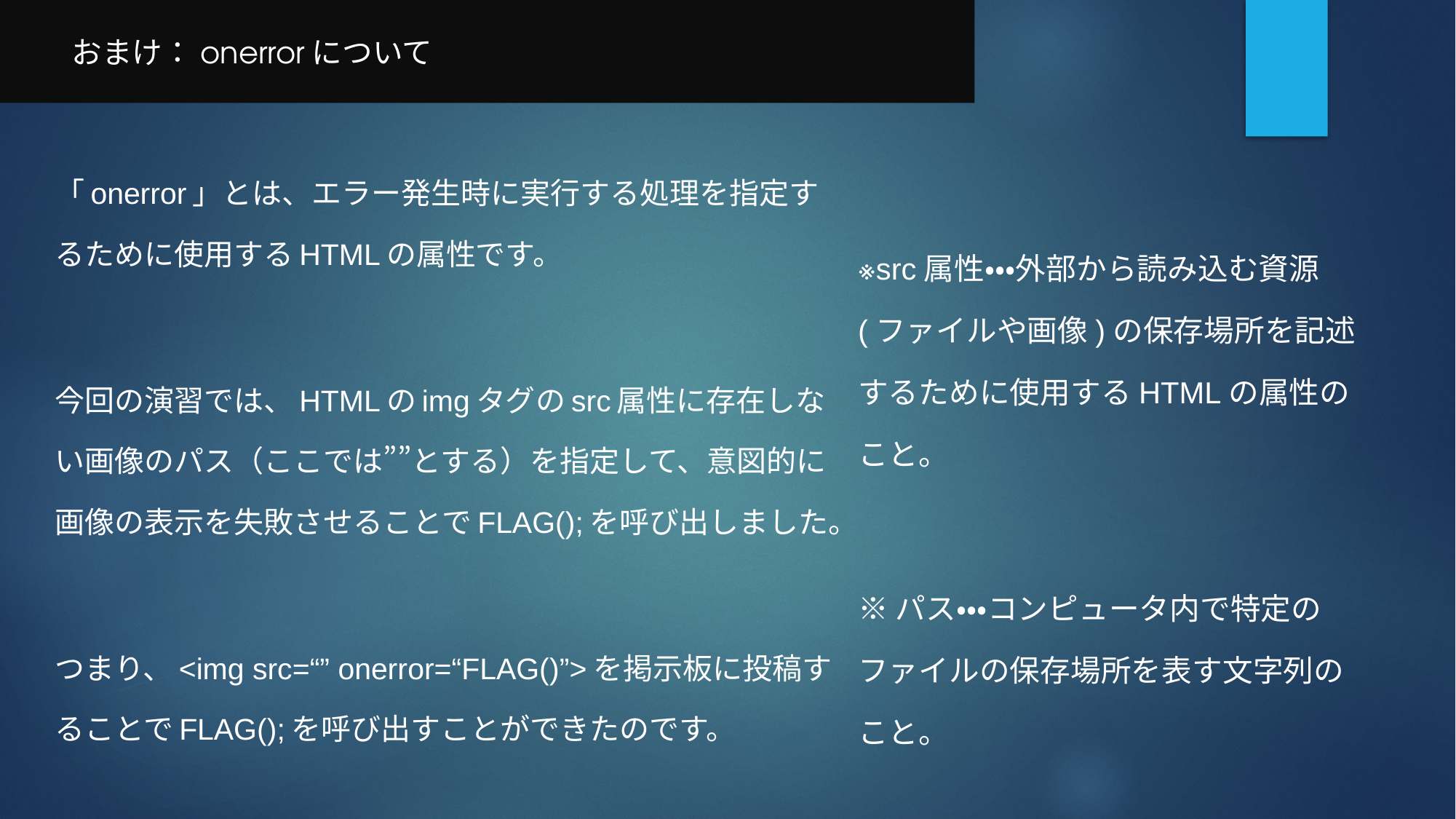

おまけ：onerrorについて
「onerror」とは、エラー発生時に実行する処理を指定するために使用するHTMLの属性です。

今回の演習では、HTMLのimgタグのsrc属性に存在しない画像のパス（ここでは””とする）を指定して、意図的に画像の表示を失敗させることでFLAG();を呼び出しました。

つまり、<img src=“” onerror=“FLAG()”>を掲示板に投稿することでFLAG();を呼び出すことができたのです。

※src属性・・・外部から読み込む資源(ファイルや画像)の保存場所を記述するために使用するHTMLの属性のこと。

※パス・・・コンピュータ内で特定のファイルの保存場所を表す文字列のこと。